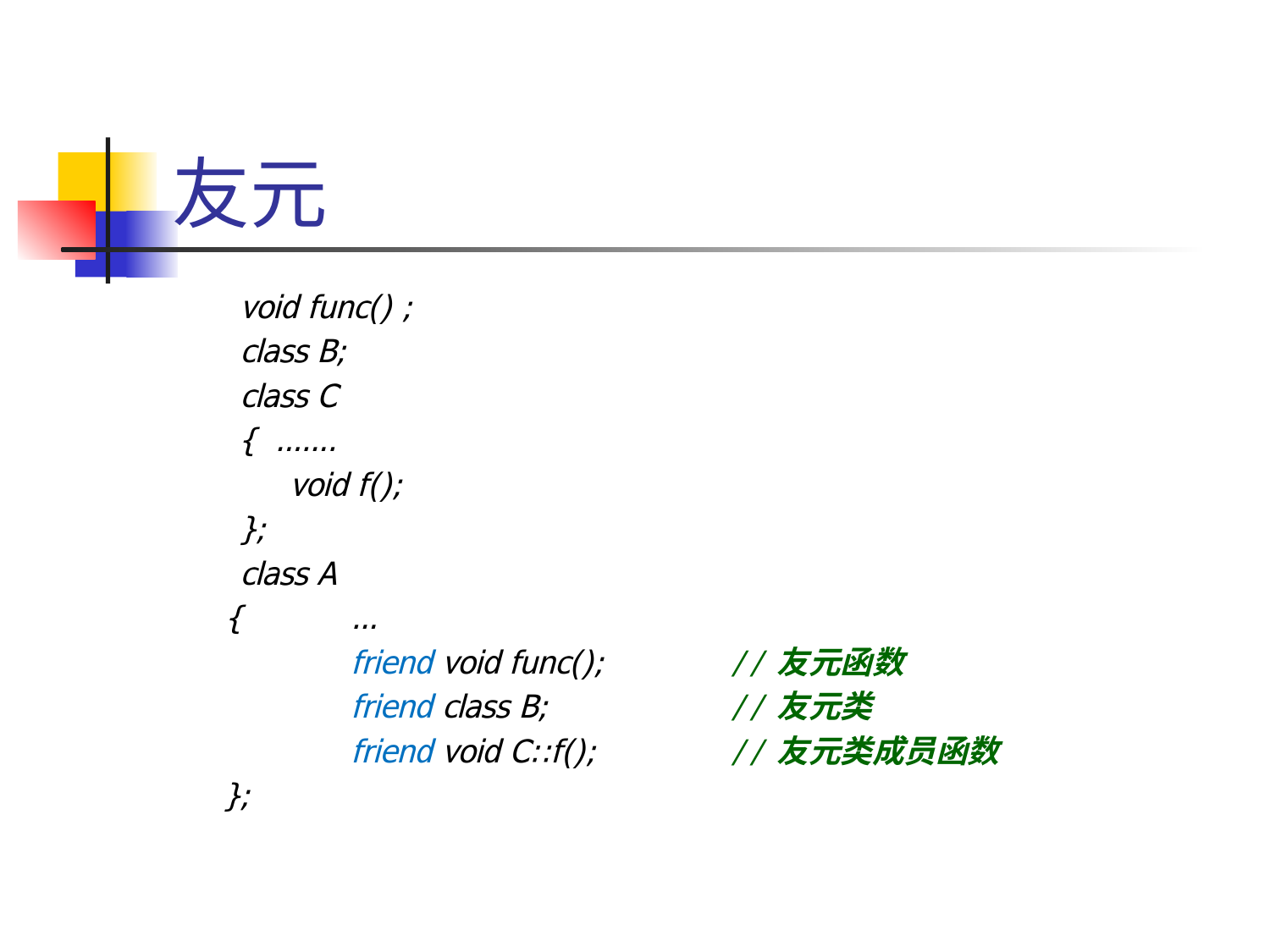

# 友元
void func() ;
class B;
class C
{  …….
	 void f();
};
class A
     {   	…
		friend void func();  	//友元函数
		friend class B; 	  	//友元类
		friend void C::f(); 	//友元类成员函数
	};